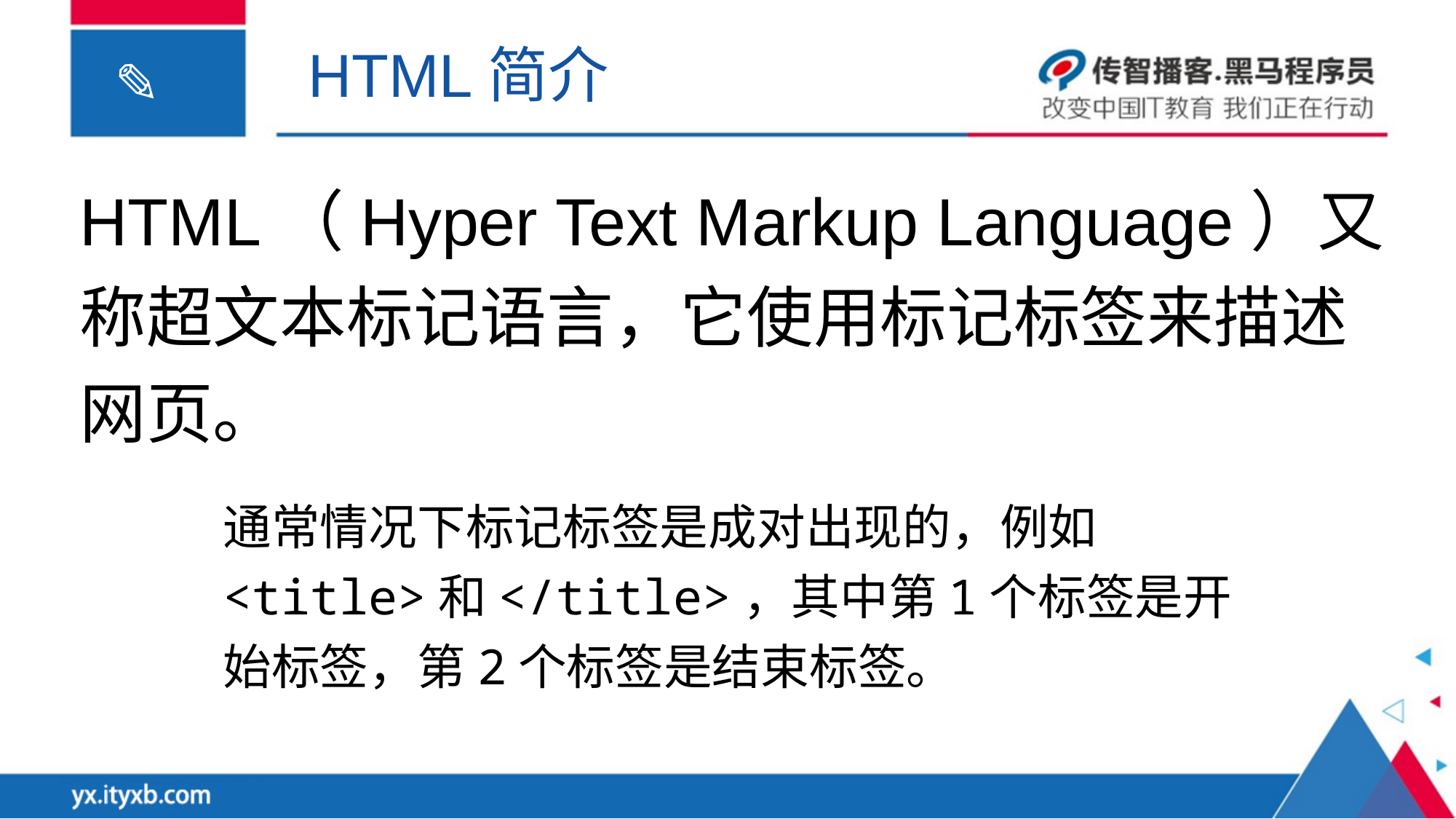

HTML简介
HTML（Hyper Text Markup Language）又称超文本标记语言，它使用标记标签来描述网页。
通常情况下标记标签是成对出现的，例如<title>和</title>，其中第1个标签是开始标签，第2个标签是结束标签。